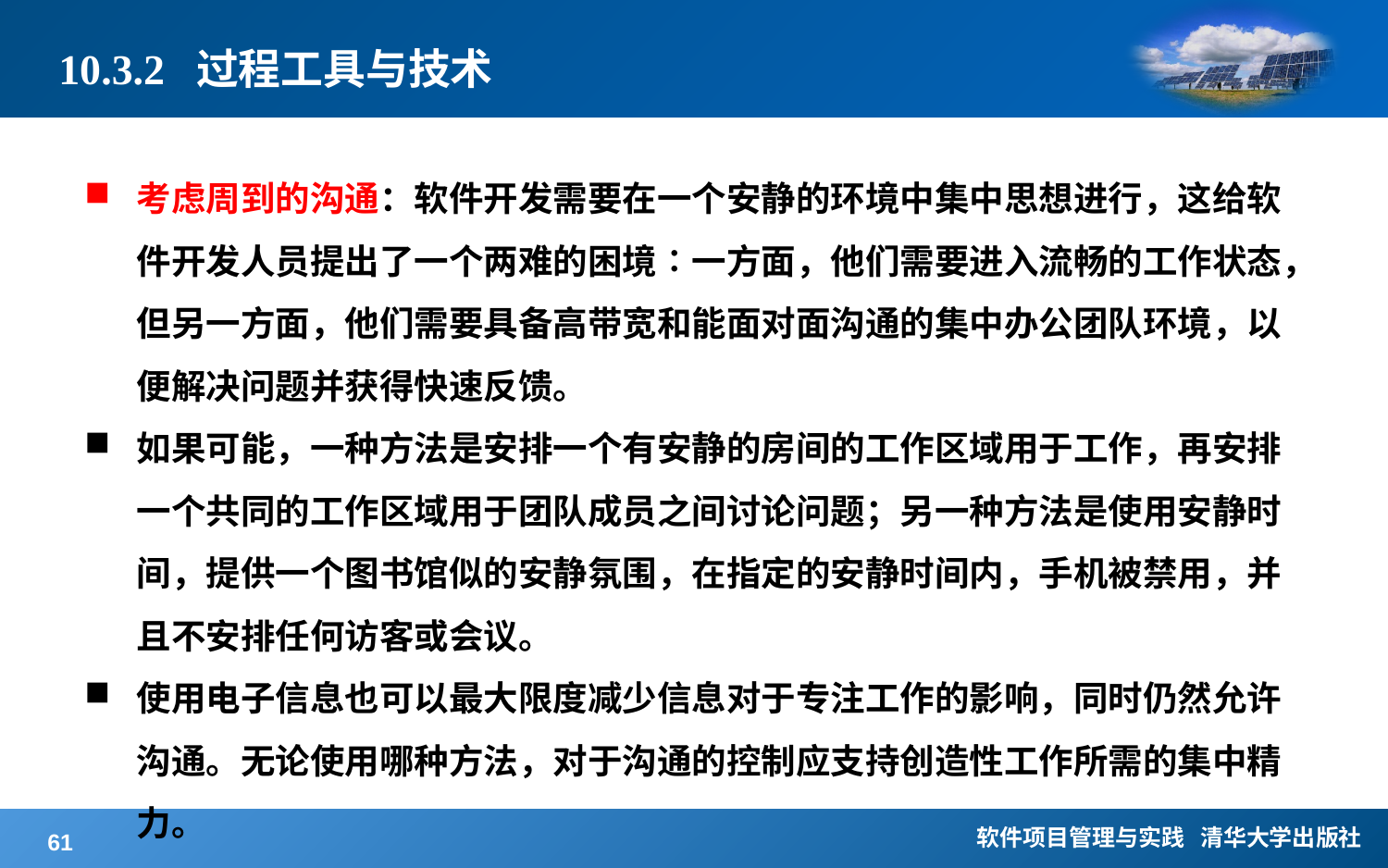

# 10.3.2  过程工具与技术
考虑周到的沟通：软件开发需要在一个安静的环境中集中思想进行，这给软件开发人员提出了一个两难的困境∶一方面，他们需要进入流畅的工作状态，但另一方面，他们需要具备高带宽和能面对面沟通的集中办公团队环境，以便解决问题并获得快速反馈。
如果可能，一种方法是安排一个有安静的房间的工作区域用于工作，再安排一个共同的工作区域用于团队成员之间讨论问题；另一种方法是使用安静时间，提供一个图书馆似的安静氛围，在指定的安静时间内，手机被禁用，并且不安排任何访客或会议。
使用电子信息也可以最大限度减少信息对于专注工作的影响，同时仍然允许沟通。无论使用哪种方法，对于沟通的控制应支持创造性工作所需的集中精力。